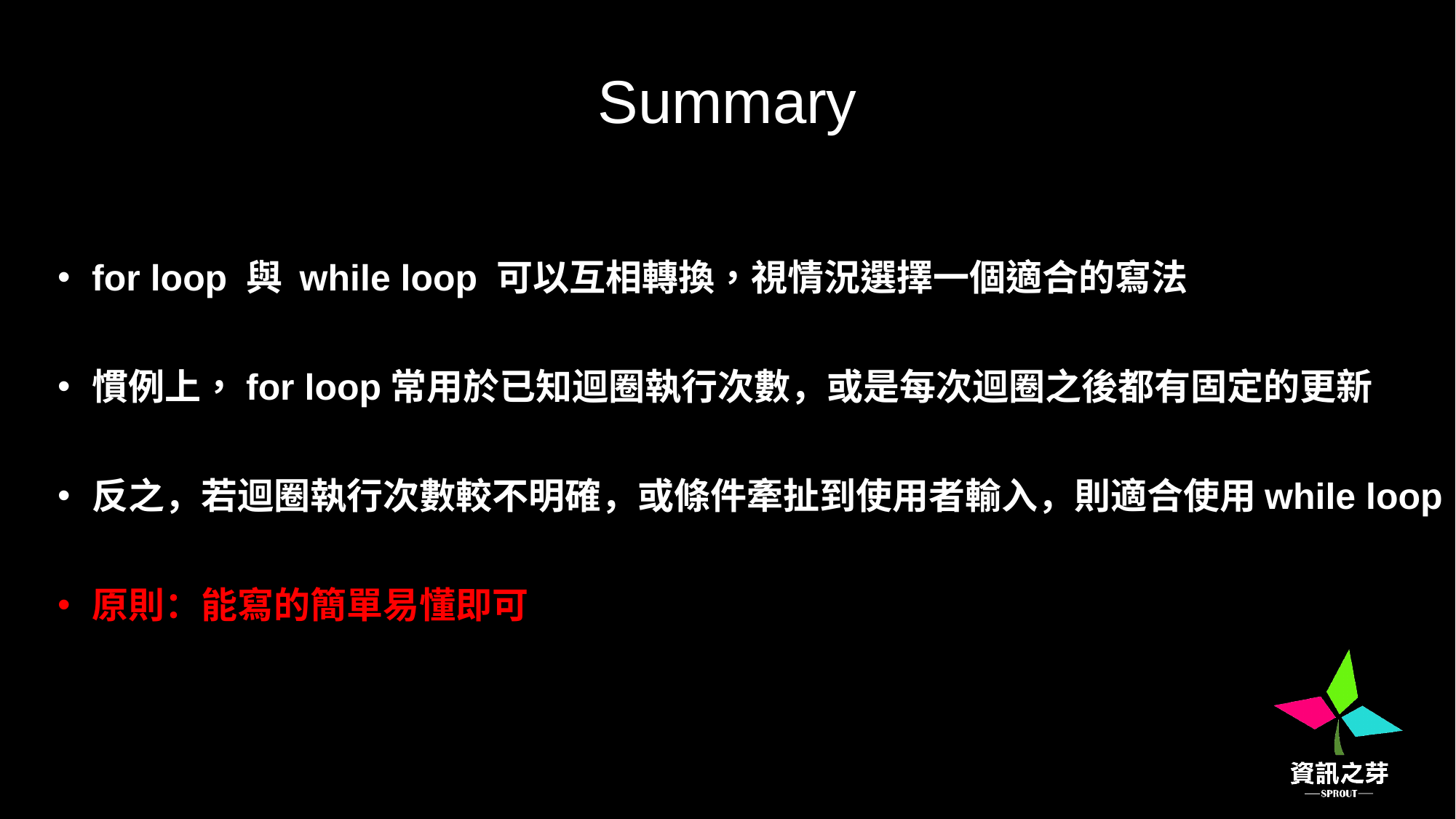

Summary
for loop 與 while loop 可以互相轉換，視情況選擇一個適合的寫法
慣例上，for loop常用於已知迴圈執行次數，或是每次迴圈之後都有固定的更新
反之，若迴圈執行次數較不明確，或條件牽扯到使用者輸入，則適合使用while loop
原則：能寫的簡單易懂即可
2020資訊之芽
for 迴圈
一維陣列
蔡銘軒
2020/03/21